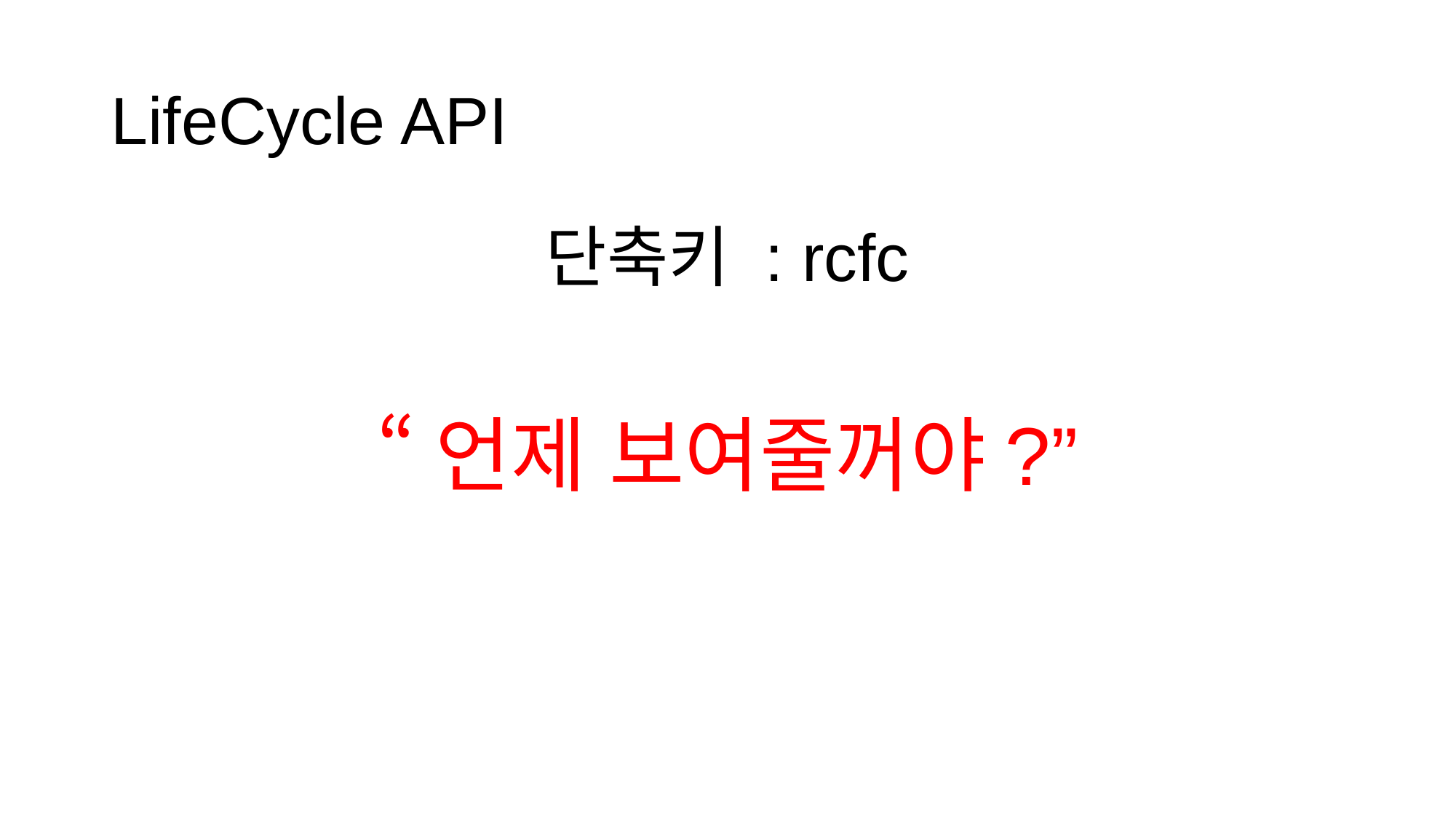

# LifeCycle API
단축키 : rcfc

“언제 보여줄꺼야?”